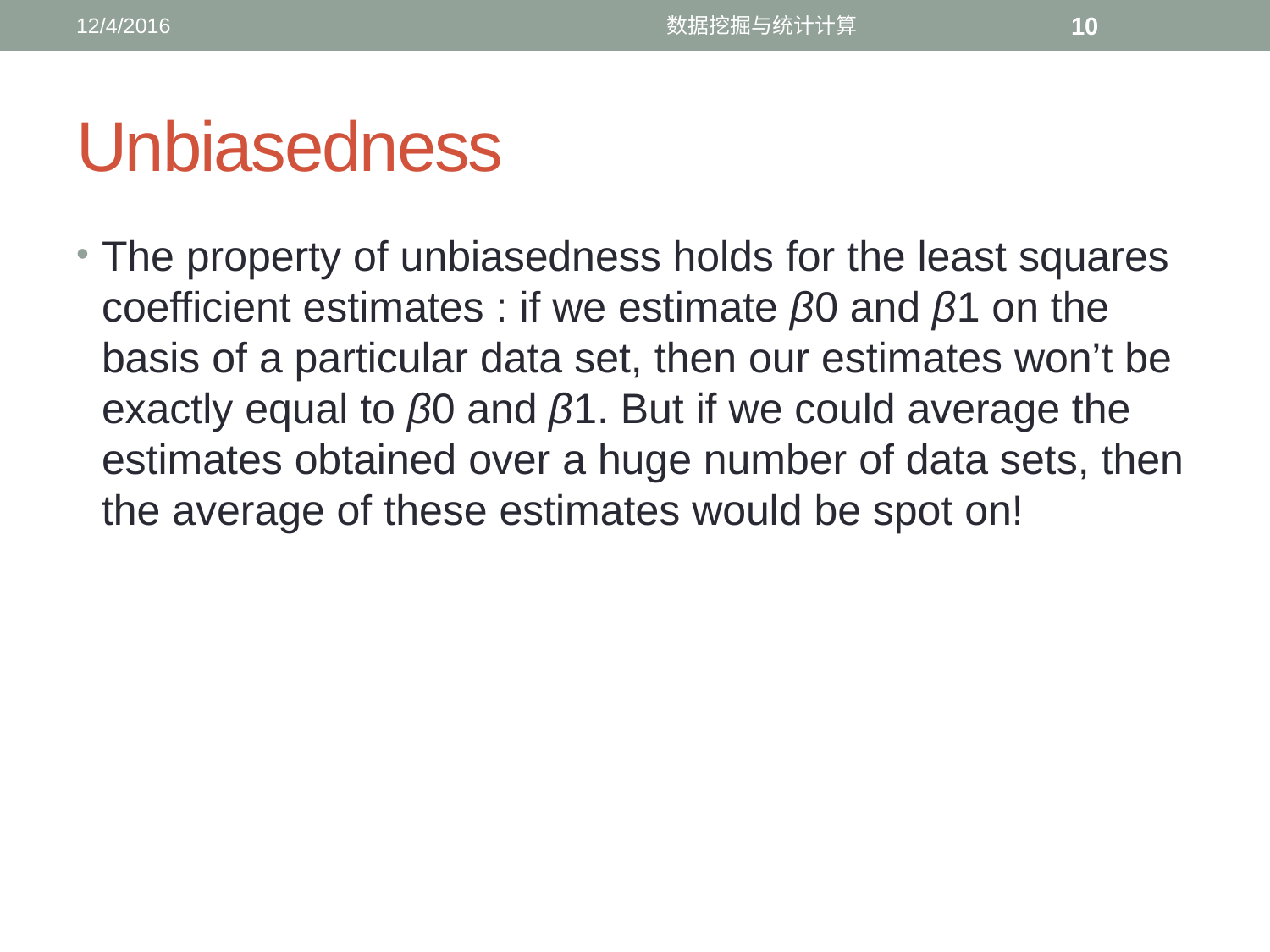

12/4/2016
数据挖掘与统计计算
10
# Unbiasedness
The property of unbiasedness holds for the least squares coefficient estimates : if we estimate β0 and β1 on the basis of a particular data set, then our estimates won’t be exactly equal to β0 and β1. But if we could average the estimates obtained over a huge number of data sets, then the average of these estimates would be spot on!